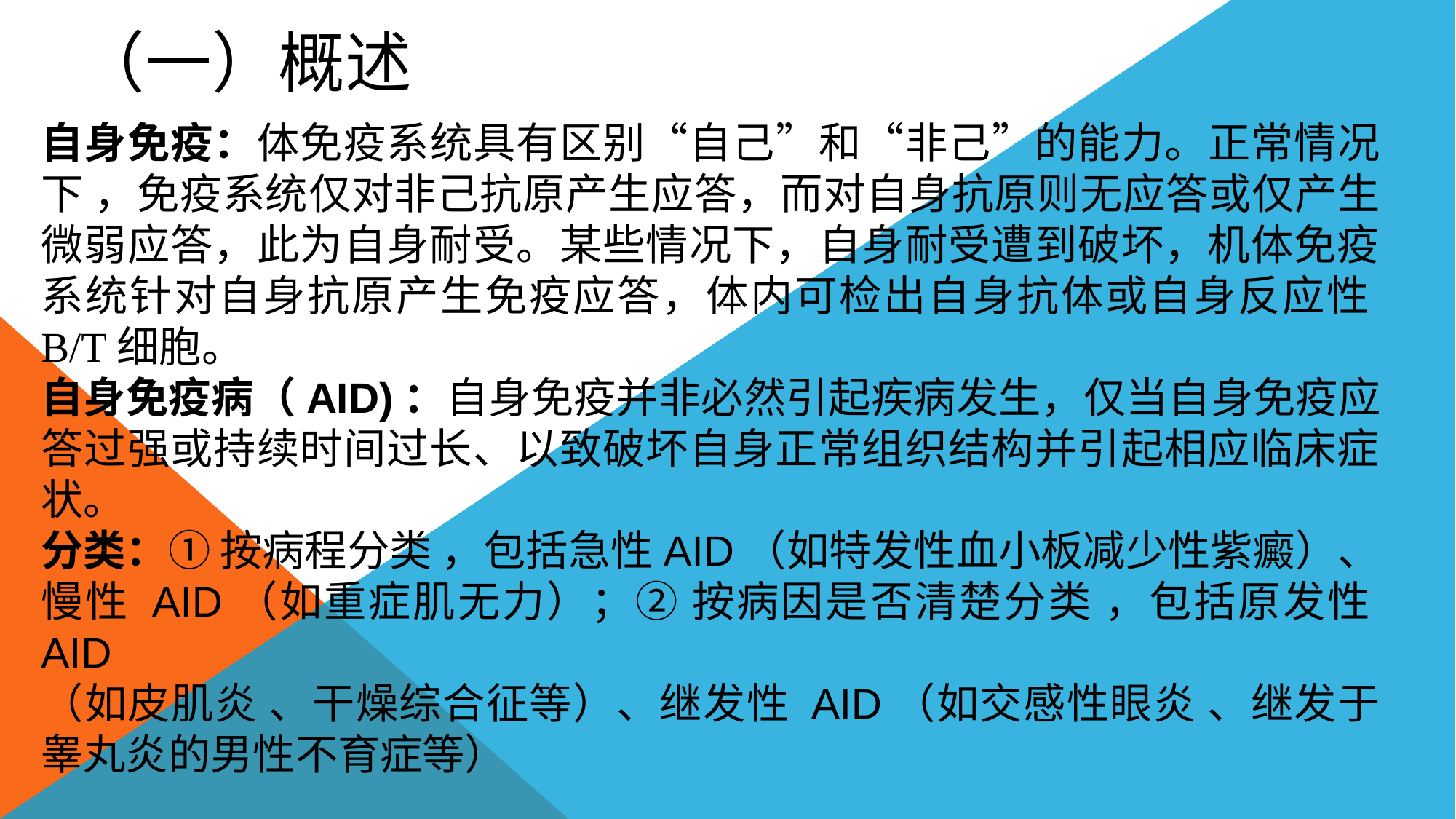

（一）概述
自身免疫：体免疫系统具有区别“自己”和“非己”的能力。正常情况下 ，免疫系统仅对非己抗原产生应答，而对自身抗原则无应答或仅产生微弱应答，此为自身耐受。某些情况下，自身耐受遭到破坏，机体免疫系统针对自身抗原产生免疫应答，体内可检出自身抗体或自身反应性B/T细胞。
自身免疫病（AID)：自身免疫并非必然引起疾病发生，仅当自身免疫应答过强或持续时间过长、以致破坏自身正常组织结构并引起相应临床症状。
分类：① 按病程分类 ，包括急性AID（如特发性血小板减少性紫癜）、
慢性 AID（如重症肌无力）；② 按病因是否清楚分类 ，包括原发性AID
（如皮肌炎 、干燥综合征等）、继发性 AID（如交感性眼炎 、继发于睾丸炎的男性不育症等）